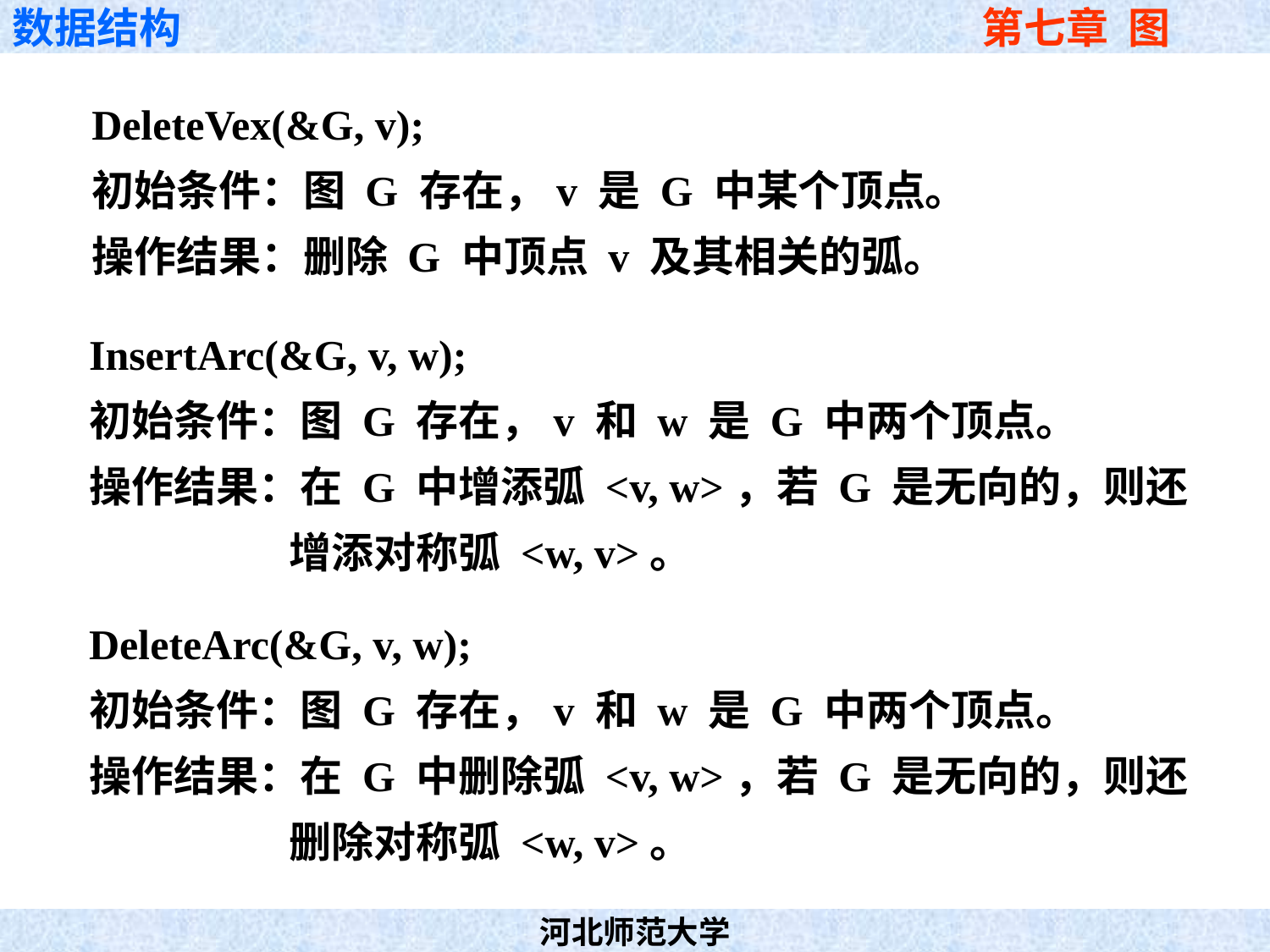

DeleteVex(&G, v);
初始条件：图 G 存在，v 是 G 中某个顶点。
操作结果：删除 G 中顶点 v 及其相关的弧。
InsertArc(&G, v, w);
初始条件：图 G 存在，v 和 w 是 G 中两个顶点。
操作结果：在 G 中增添弧 <v, w>，若 G 是无向的，则还
                    增添对称弧 <w, v>。
DeleteArc(&G, v, w);
初始条件：图 G 存在，v 和 w 是 G 中两个顶点。
操作结果：在 G 中删除弧 <v, w>，若 G 是无向的，则还
                    删除对称弧 <w, v>。